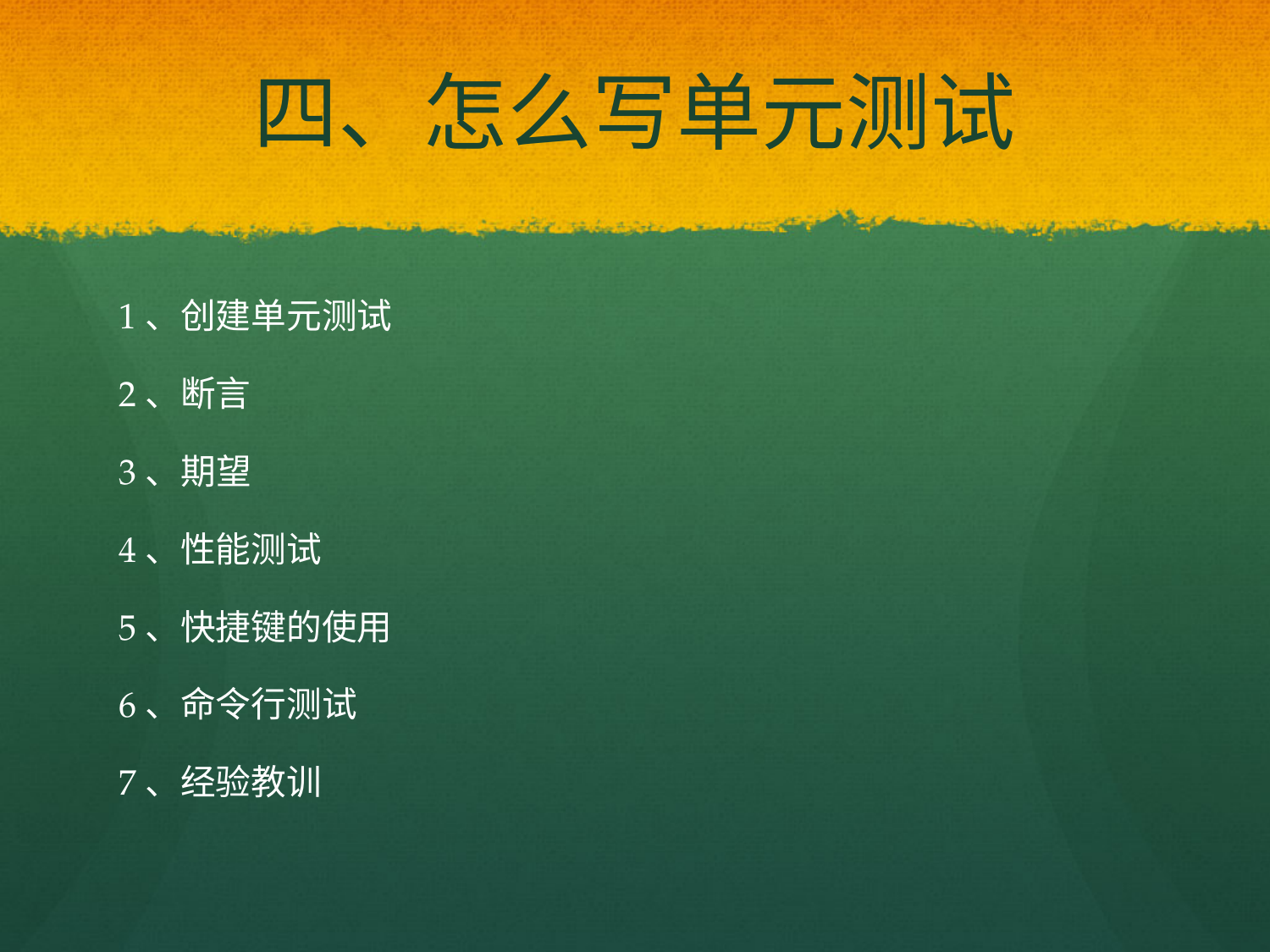

# 四、怎么写单元测试
1、创建单元测试
2、断言
3、期望
4、性能测试
5、快捷键的使用
6、命令行测试
7、经验教训